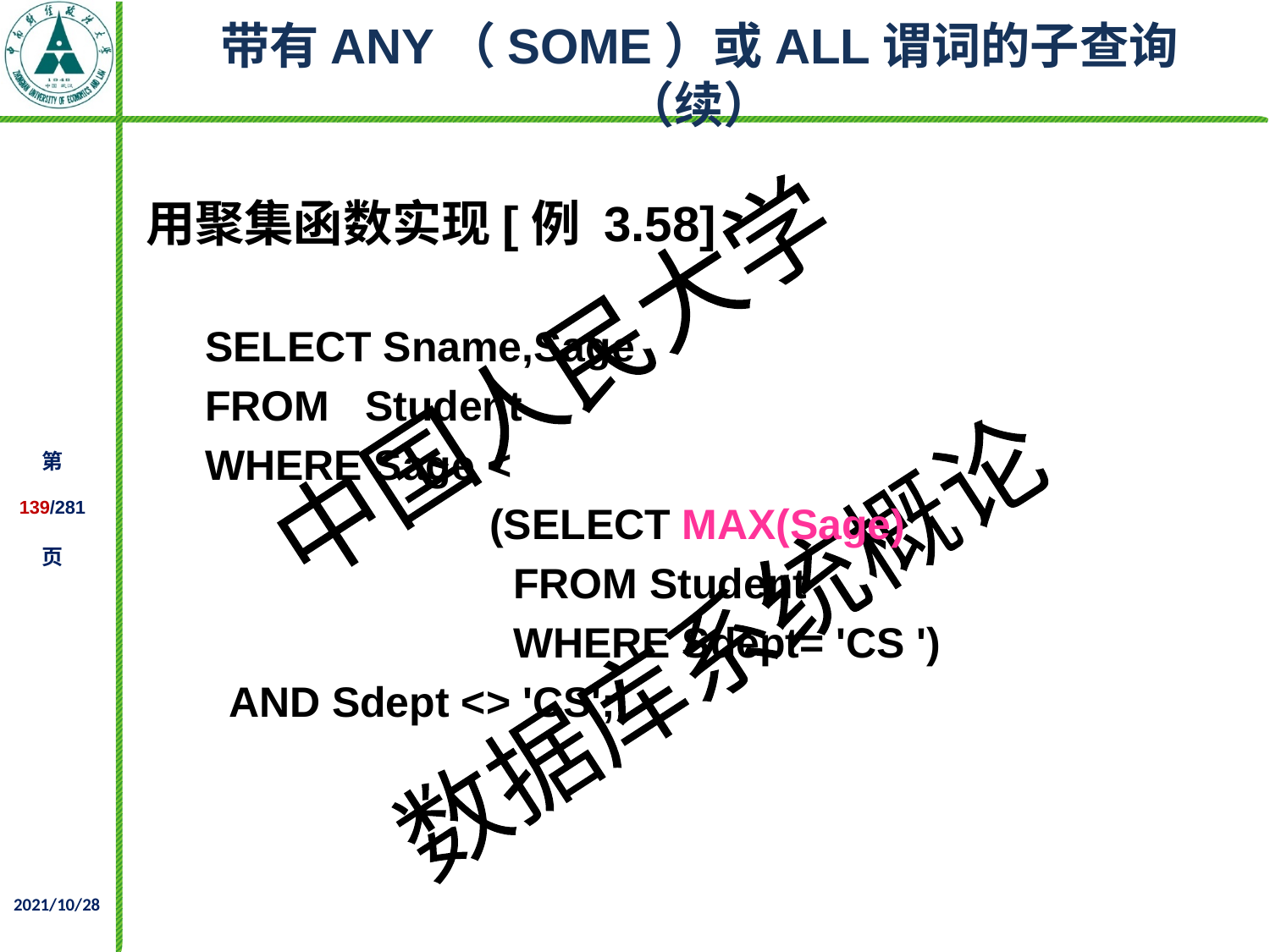

# 带有ANY（SOME）或ALL谓词的子查询 （续）
用聚集函数实现[例 3.58]

     SELECT Sname,Sage
     FROM   Student
     WHERE Sage <
                             (SELECT MAX(Sage)
                               FROM Student
                               WHERE Sdept= 'CS ')
       AND Sdept <> 'CS';
2021/10/28